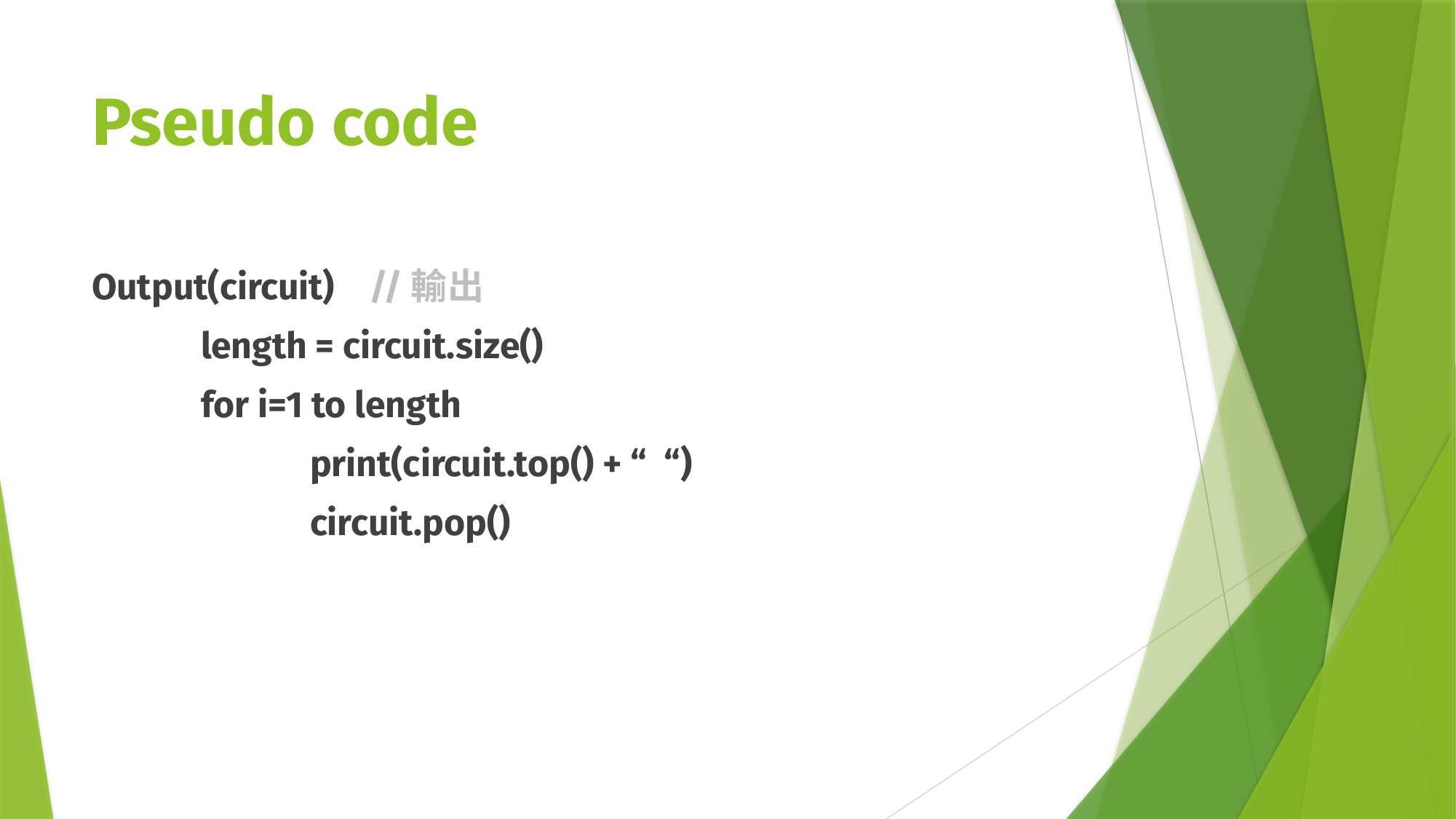

# Pseudo code
Output(circuit)    //輸出
	length = circuit.size()
	for i=1 to length
		print(circuit.top() + “  “)
		circuit.pop()